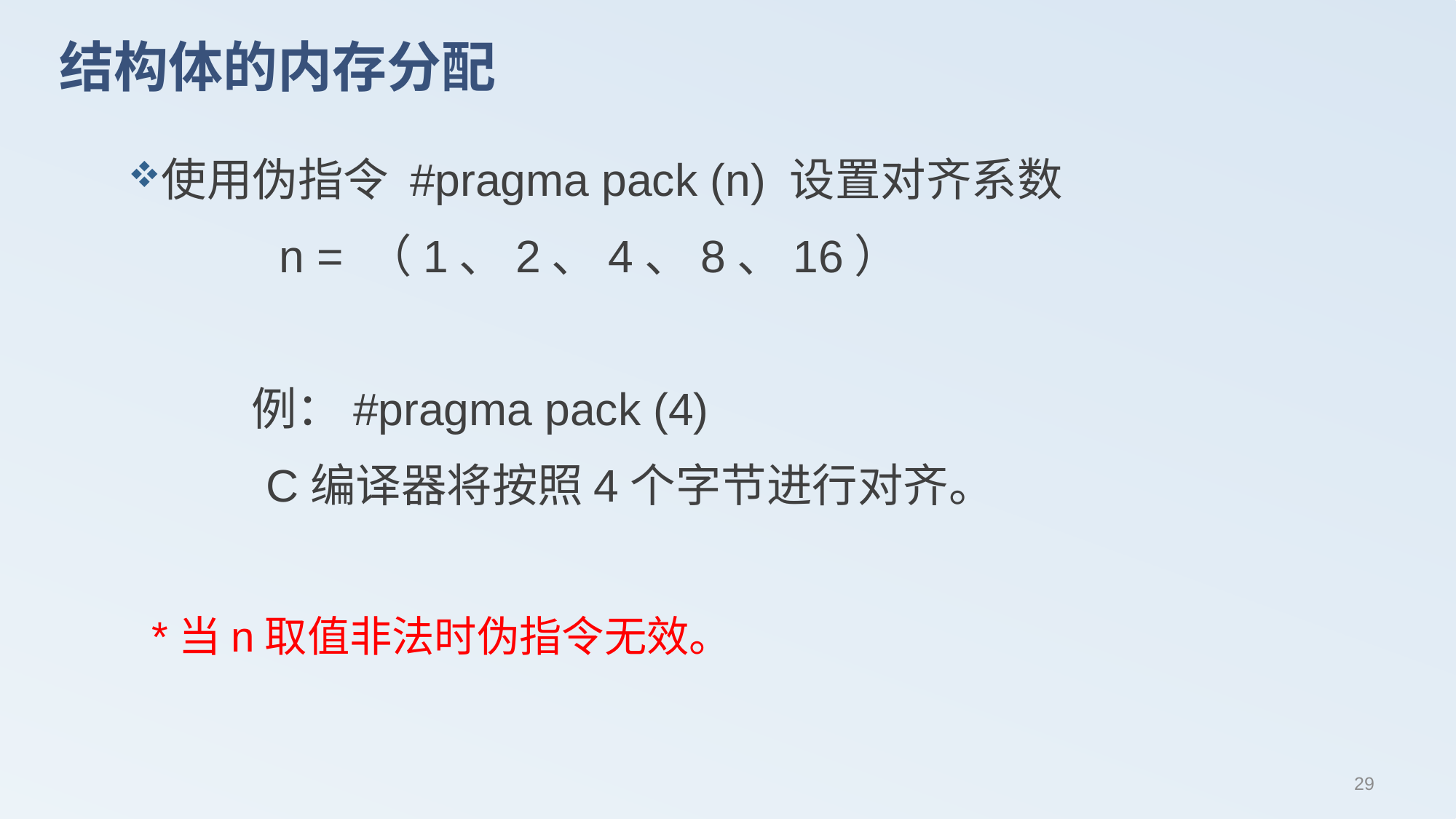

# 结构体的内存分配
使用伪指令 #pragma pack (n) 设置对齐系数
            n = （1、2、4、8、16）

           例：#pragma pack (4)
           C编译器将按照4个字节进行对齐。

  *当n取值非法时伪指令无效。